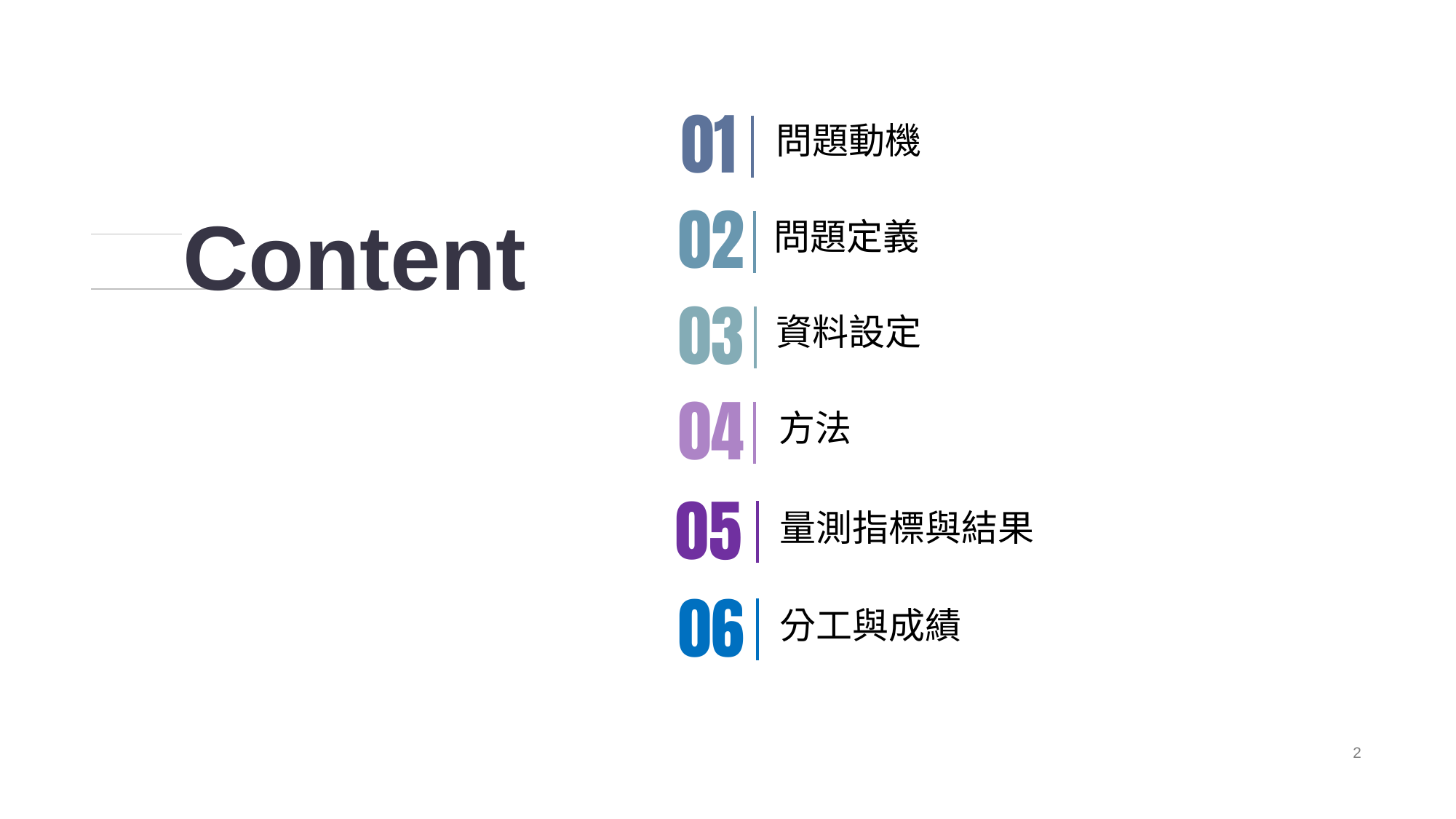

01
問題動機
Content
02
問題定義
03
資料設定
04
方法
05
量測指標與結果
06
分工與成績
2